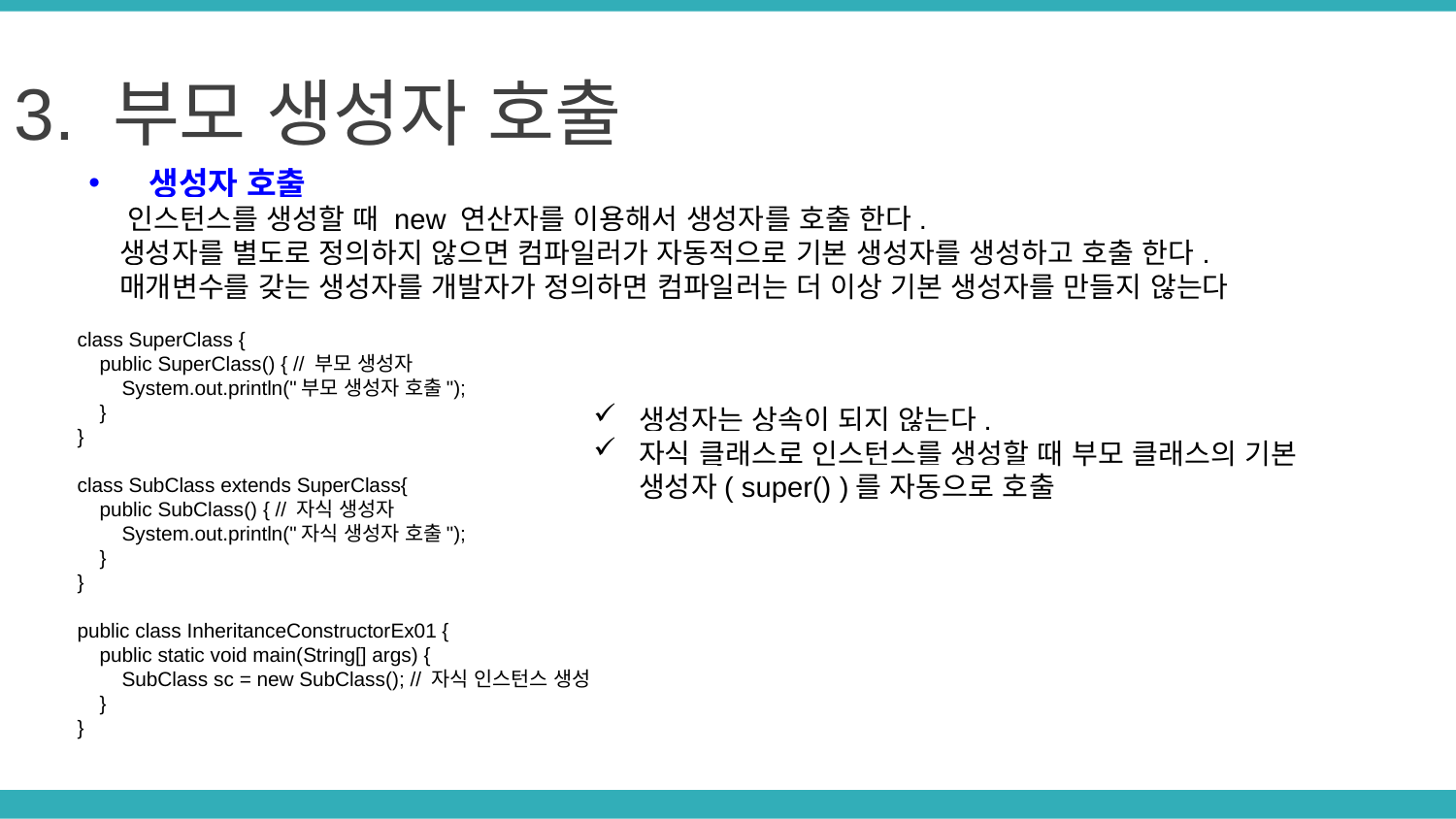

3. 부모 생성자 호출
 생성자 호출
    인스턴스를 생성할 때 new 연산자를 이용해서 생성자를 호출 한다.
   생성자를 별도로 정의하지 않으면 컴파일러가 자동적으로 기본 생성자를 생성하고 호출 한다.
   매개변수를 갖는 생성자를 개발자가 정의하면 컴파일러는 더 이상 기본 생성자를 만들지 않는다
class SuperClass {
    public SuperClass() { // 부모 생성자
        System.out.println("부모 생성자 호출");
    }
}

class SubClass extends SuperClass{
    public SubClass() { // 자식 생성자
        System.out.println("자식 생성자 호출");
    }
}

public class InheritanceConstructorEx01 {
    public static void main(String[] args) {
        SubClass sc = new SubClass(); // 자식 인스턴스 생성
    }
}
생성자는 상속이 되지 않는다.
자식 클래스로 인스턴스를 생성할 때 부모 클래스의 기본 생성자( super() )를 자동으로 호출